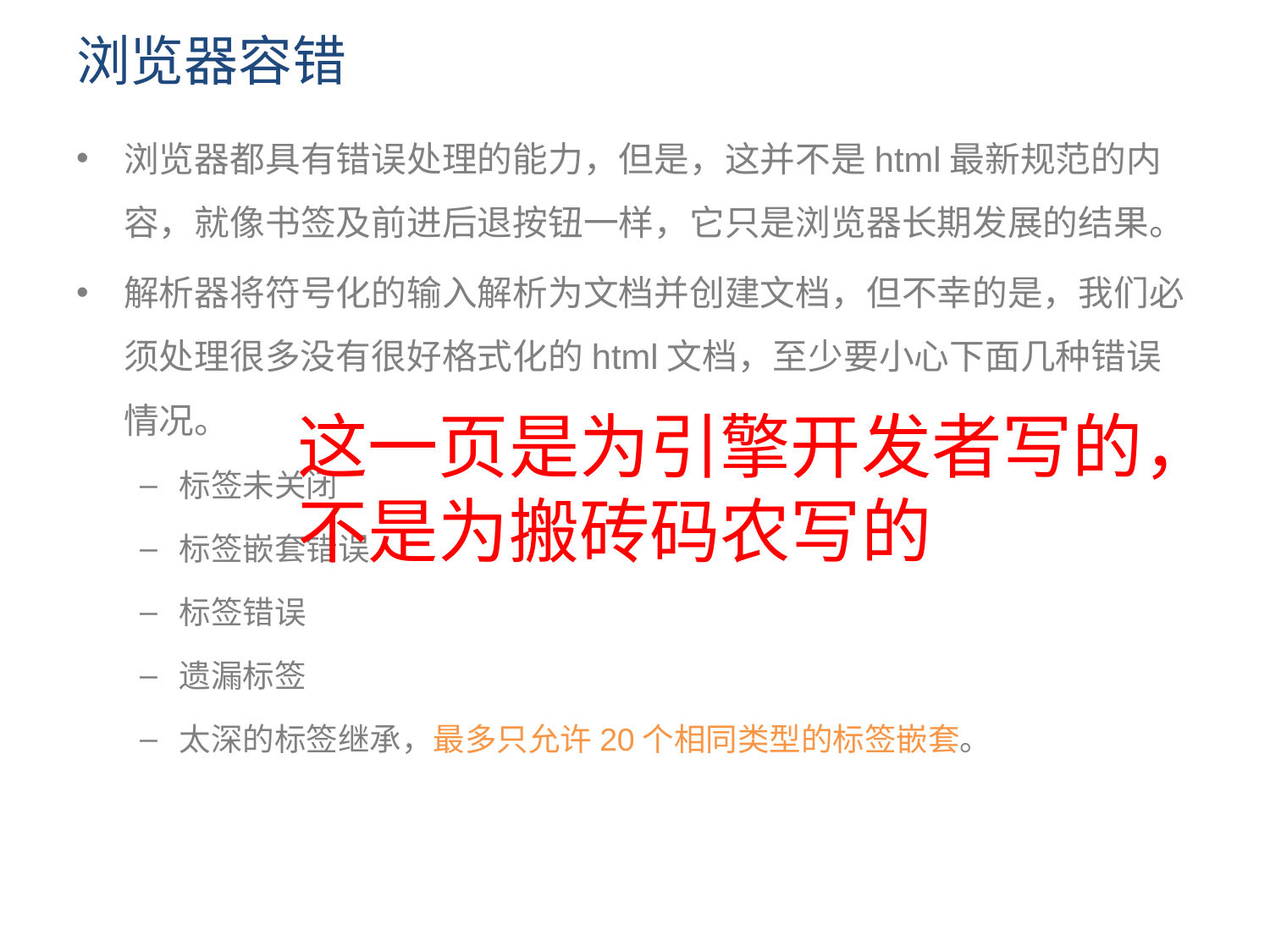

# 浏览器容错
浏览器都具有错误处理的能力，但是，这并不是html最新规范的内容，就像书签及前进后退按钮一样，它只是浏览器长期发展的结果。
解析器将符号化的输入解析为文档并创建文档，但不幸的是，我们必须处理很多没有很好格式化的html文档，至少要小心下面几种错误情况。
标签未关闭
标签嵌套错误
标签错误
遗漏标签
太深的标签继承，最多只允许20个相同类型的标签嵌套。
这一页是为引擎开发者写的，不是为搬砖码农写的